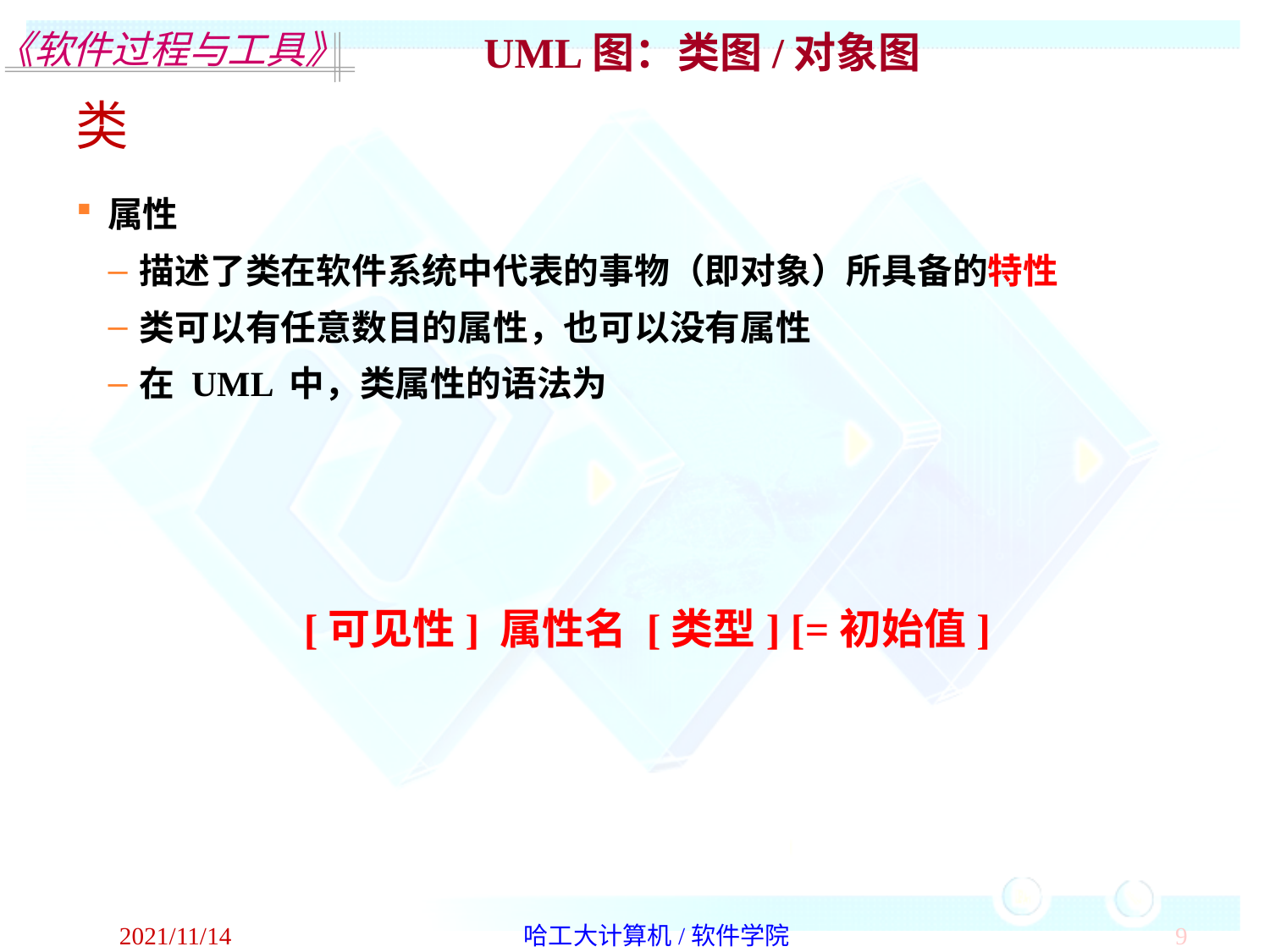

UML图：类图/对象图
类
属性
描述了类在软件系统中代表的事物（即对象）所具备的特性
类可以有任意数目的属性，也可以没有属性
在 UML 中，类属性的语法为
[可见性] 属性名 [类型] [=初始值]